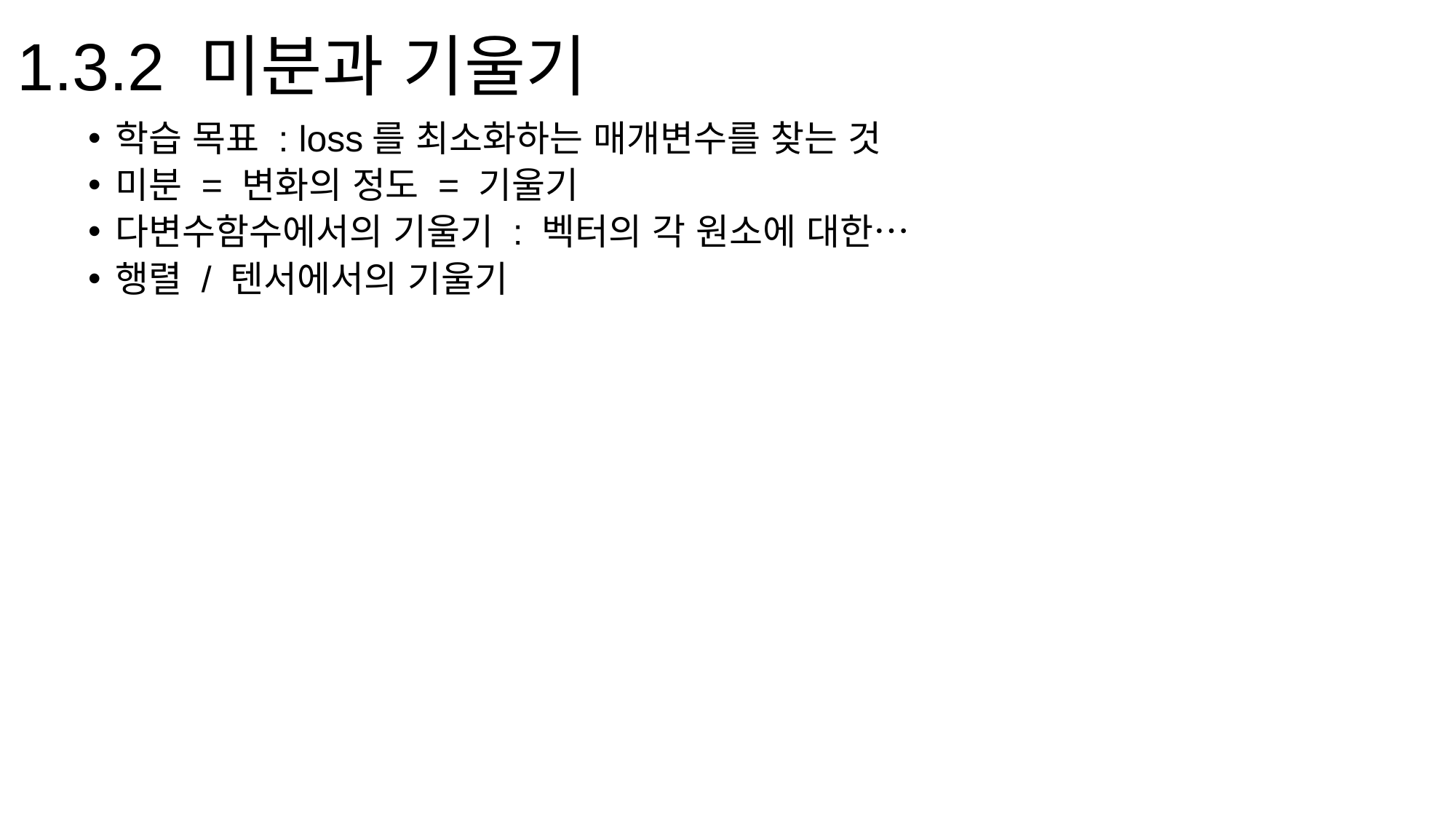

# 1.3.2 미분과 기울기
학습 목표 : loss를 최소화하는 매개변수를 찾는 것
미분 = 변화의 정도 = 기울기
다변수함수에서의 기울기 : 벡터의 각 원소에 대한…
행렬 / 텐서에서의 기울기